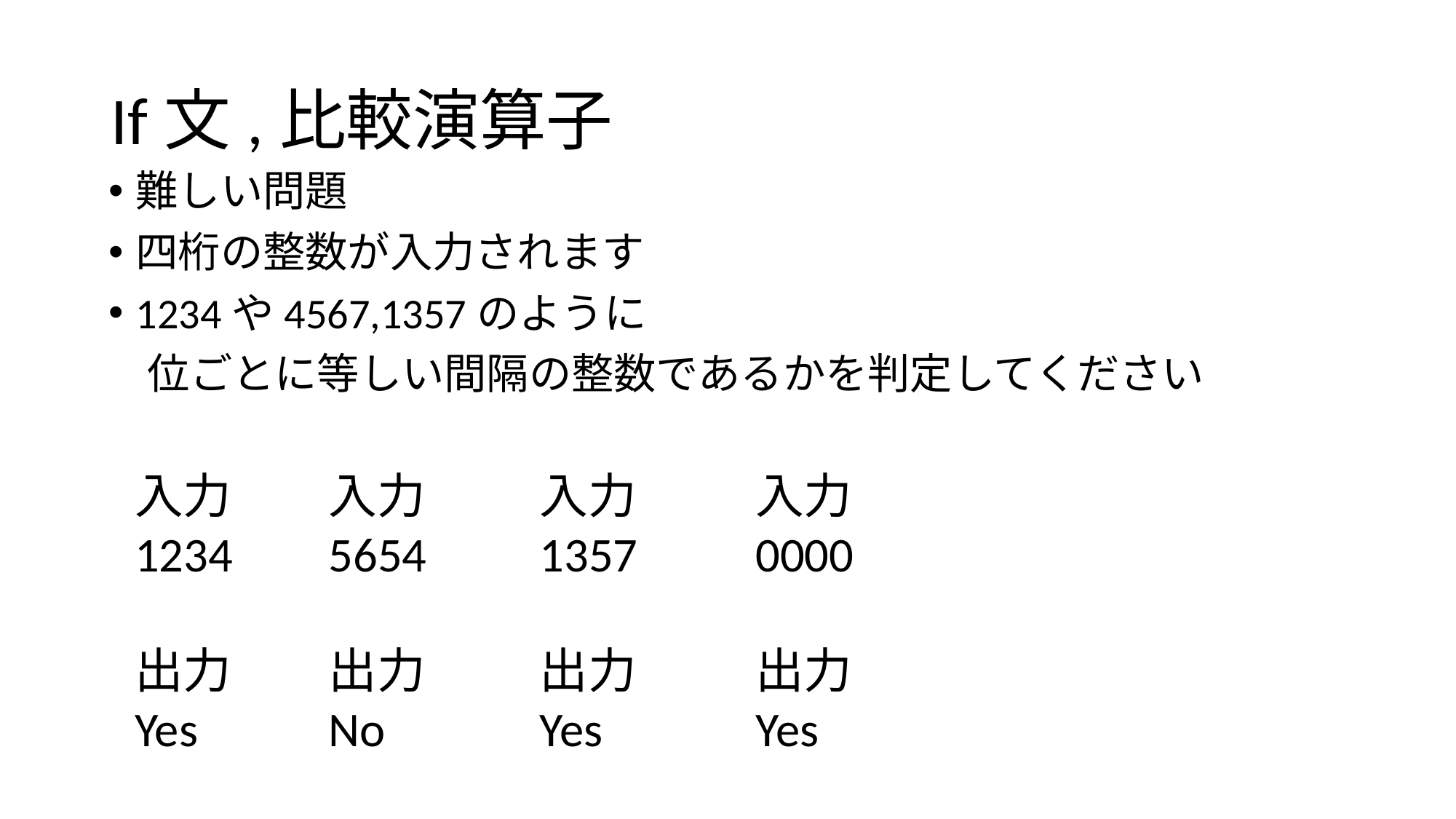

# If文,比較演算子
難しい問題
四桁の整数が入力されます
1234や4567,1357のように
   位ごとに等しい間隔の整数であるかを判定してください

入力
5654

出力
No
入力
1234

出力
Yes
入力
1357

出力
Yes
入力
0000

出力
Yes